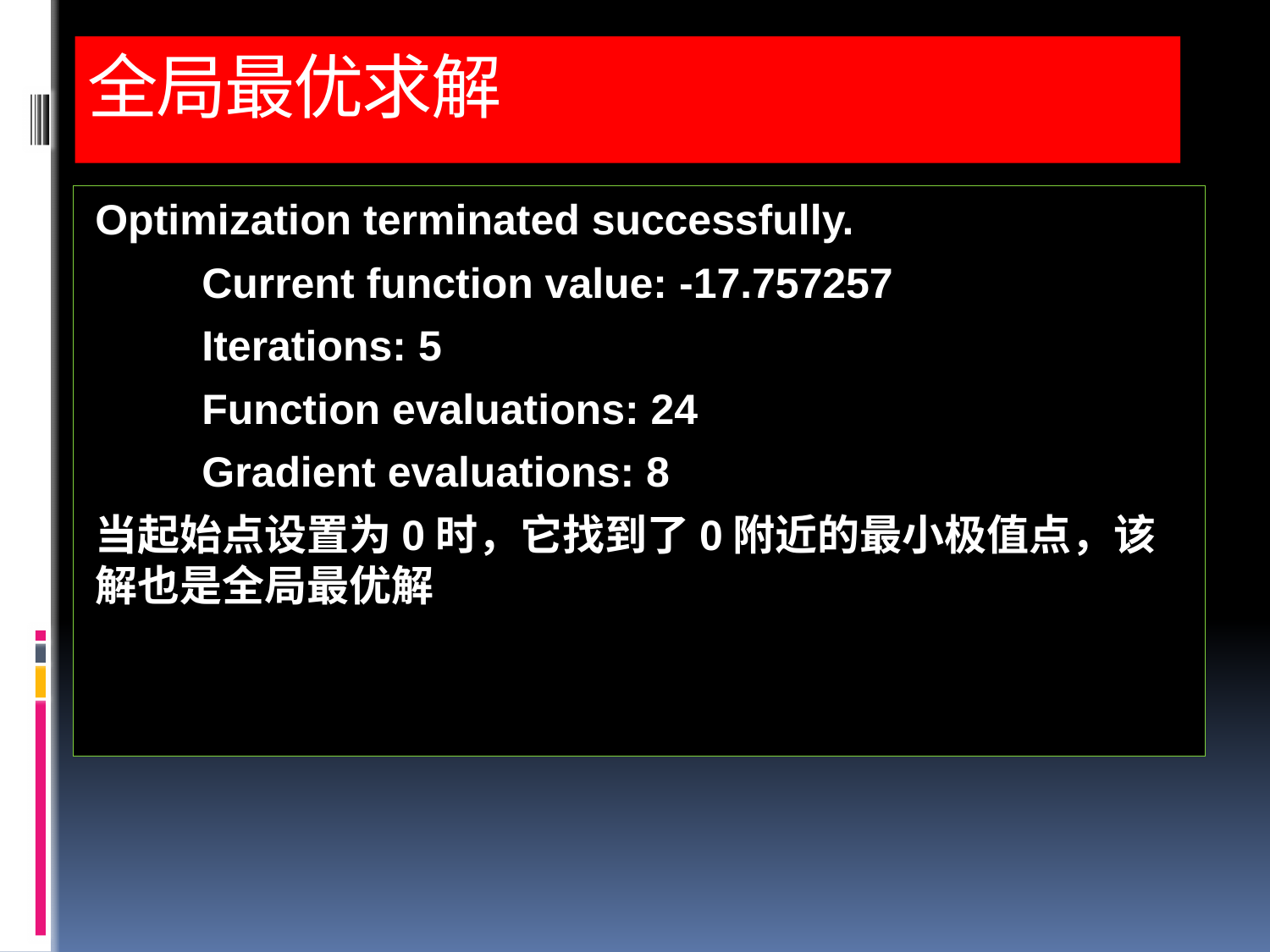

# 全局最优求解
Optimization terminated successfully.
         Current function value: -17.757257
         Iterations: 5
         Function evaluations: 24
         Gradient evaluations: 8
当起始点设置为0时，它找到了0附近的最小极值点，该解也是全局最优解